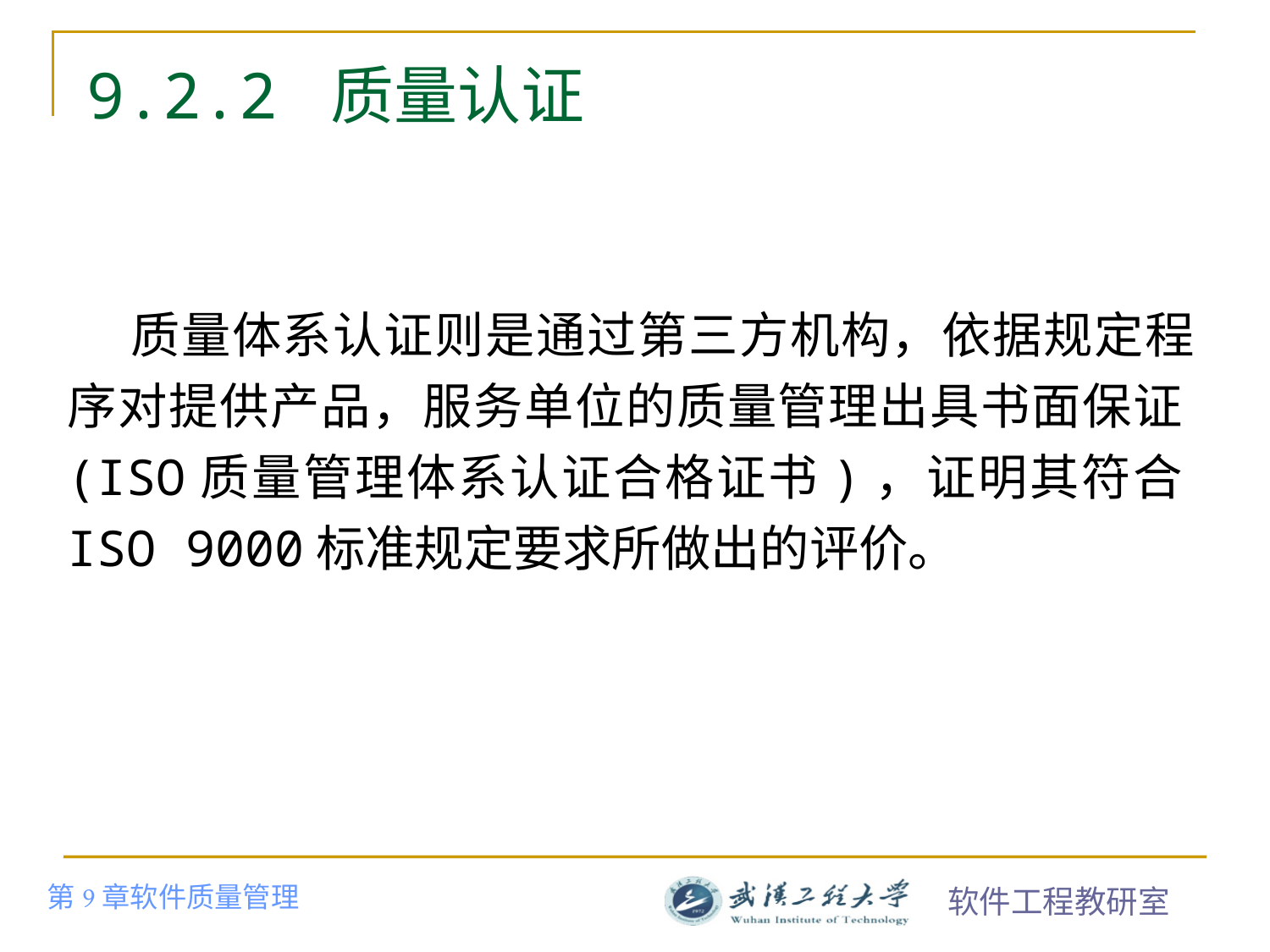

9.2.2 质量认证
    质量体系认证则是通过第三方机构，依据规定程序对提供产品，服务单位的质量管理出具书面保证(ISO质量管理体系认证合格证书)，证明其符合ISO 9000标准规定要求所做出的评价。